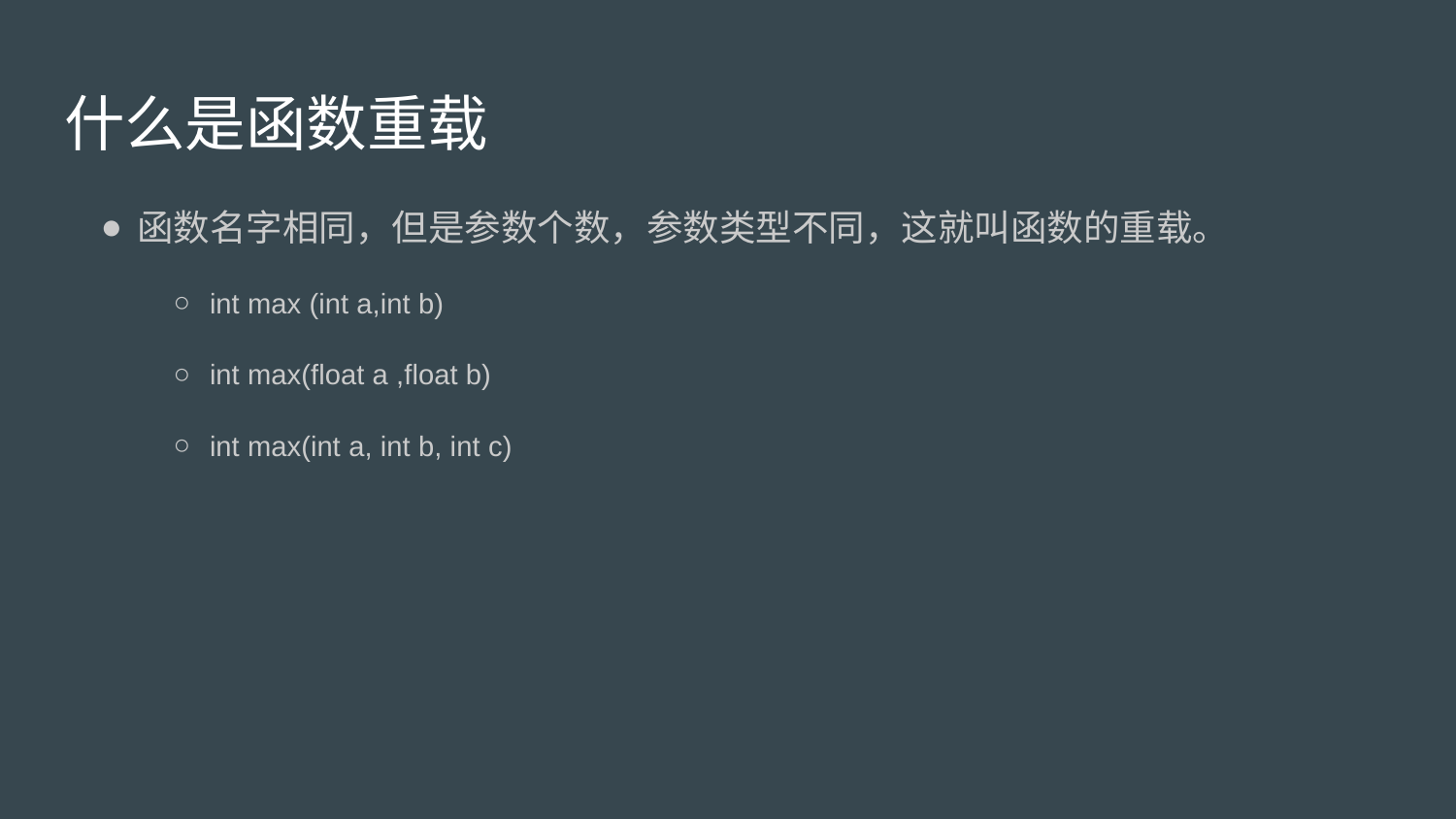

# 什么是函数重载
函数名字相同，但是参数个数，参数类型不同，这就叫函数的重载。
int max (int a,int b)
int max(float a ,float b)
int max(int a, int b, int c)